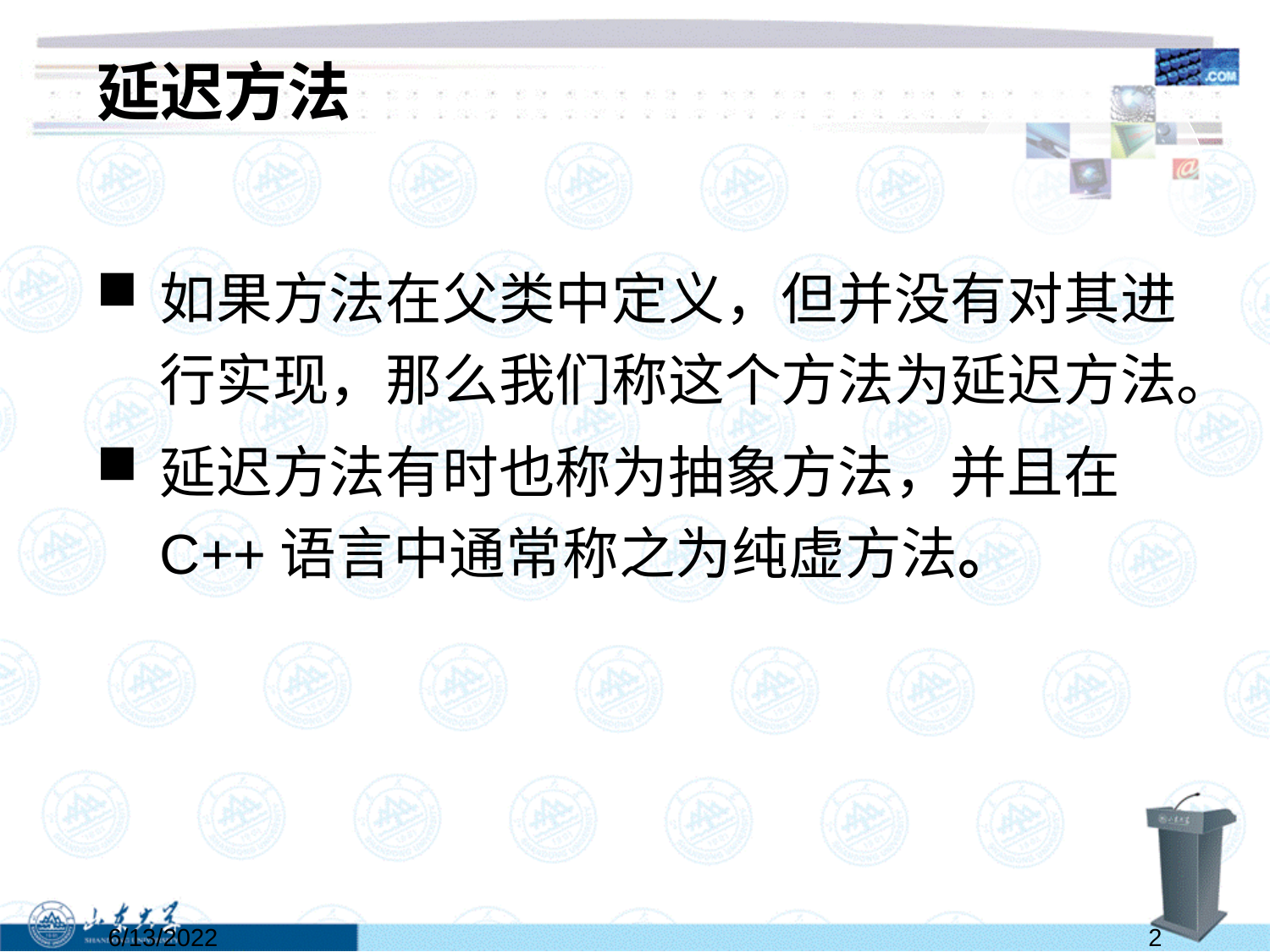

# 延迟方法
如果方法在父类中定义，但并没有对其进行实现，那么我们称这个方法为延迟方法。
延迟方法有时也称为抽象方法，并且在C++语言中通常称之为纯虚方法。
6/13/2022
2